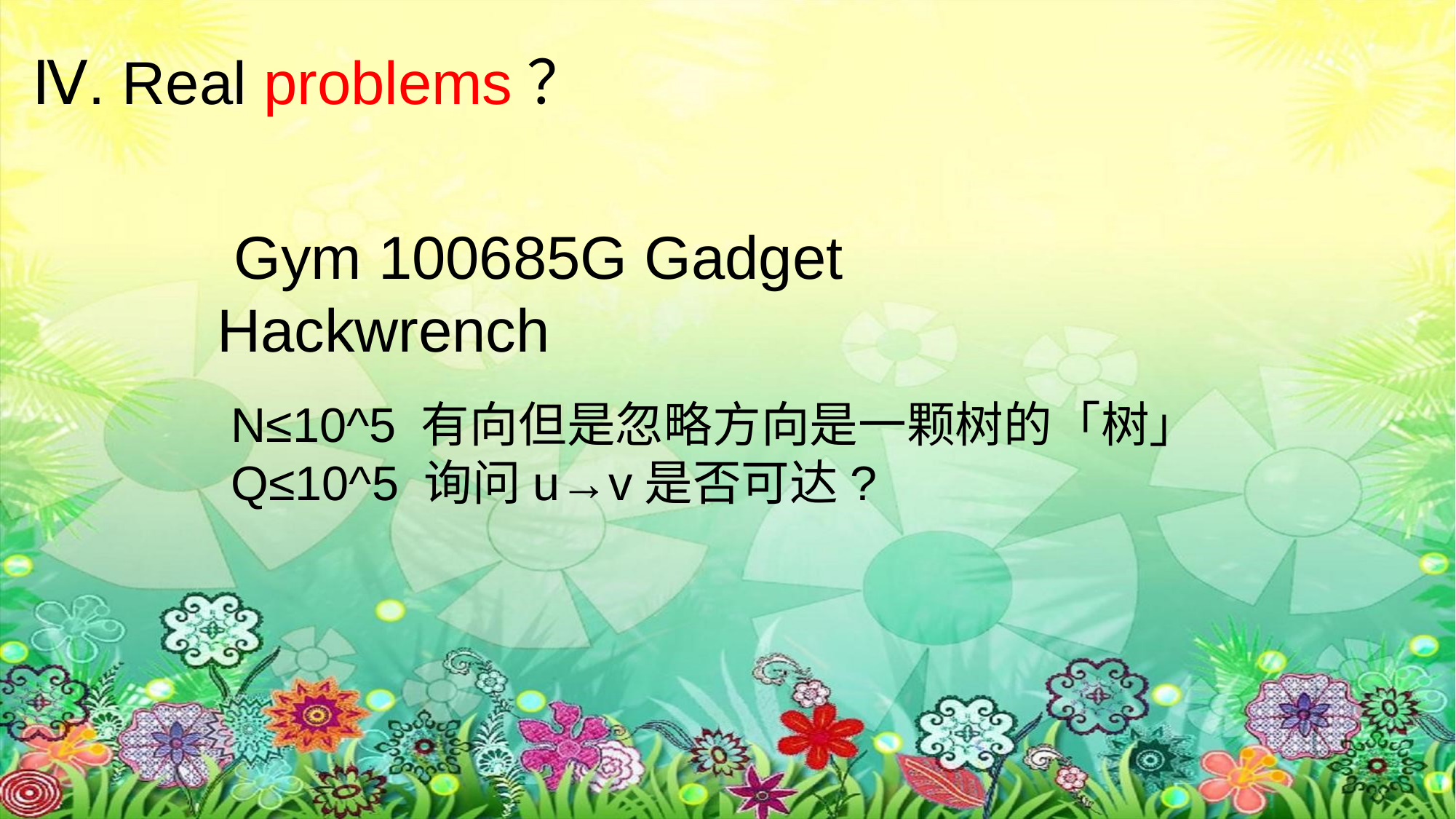

Ⅳ. Real problems？
 Gym 100685G Gadget Hackwrench
N≤10^5 有向但是忽略方向是一颗树的「树」
Q≤10^5 询问u→v是否可达?